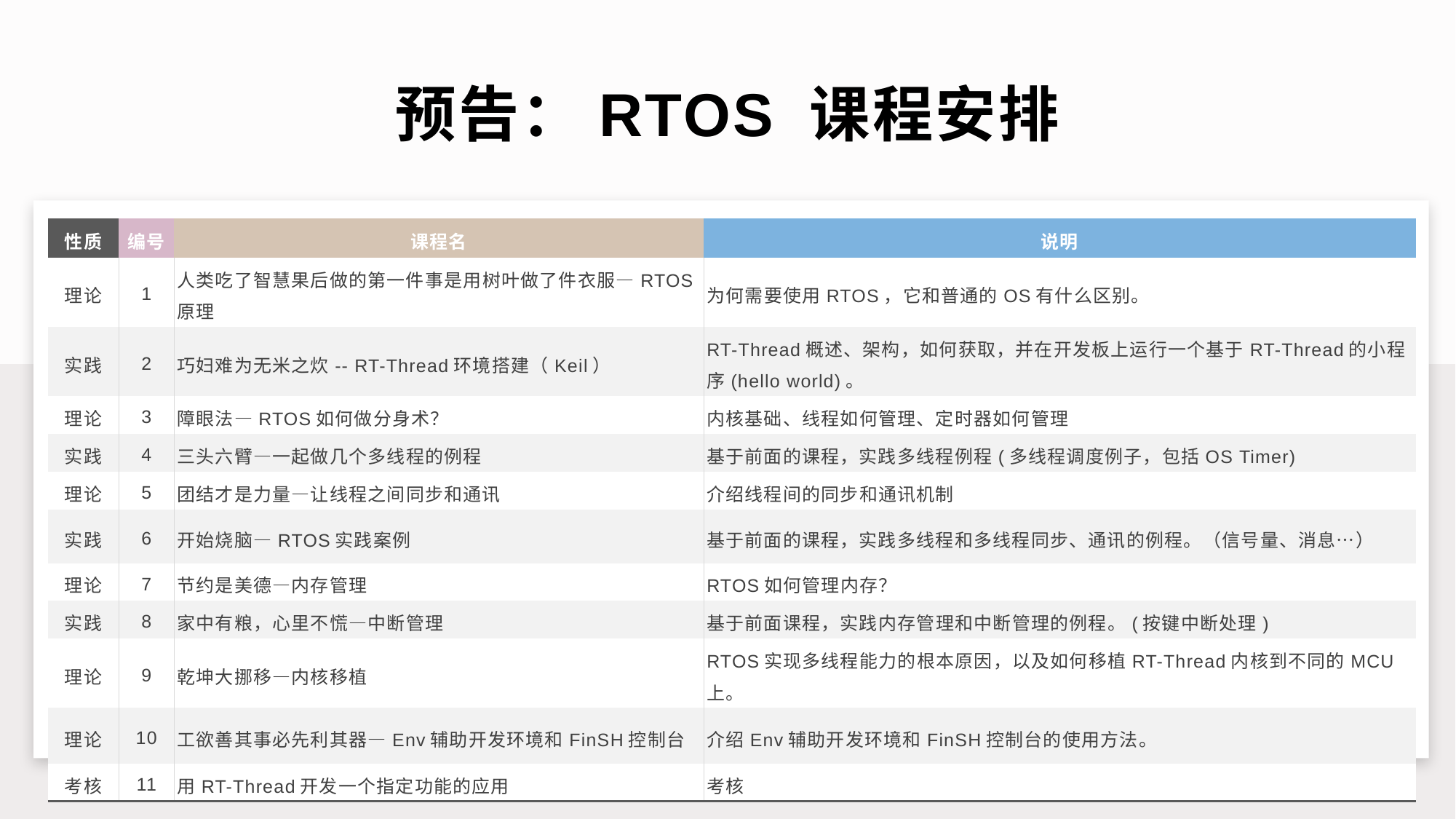

预告：RTOS 课程安排
2
| 性质 | 编号 | 课程名 | 说明 |
| --- | --- | --- | --- |
| 理论 | 1 | 人类吃了智慧果后做的第一件事是用树叶做了件衣服—RTOS原理 | 为何需要使用RTOS，它和普通的OS有什么区别。 |
| 实践 | 2 | 巧妇难为无米之炊-- RT-Thread环境搭建（Keil） | RT-Thread概述、架构，如何获取，并在开发板上运行一个基于RT-Thread的小程序(hello world)。 |
| 理论 | 3 | 障眼法—RTOS如何做分身术？ | 内核基础、线程如何管理、定时器如何管理 |
| 实践 | 4 | 三头六臂—一起做几个多线程的例程 | 基于前面的课程，实践多线程例程(多线程调度例子，包括OS Timer) |
| 理论 | 5 | 团结才是力量—让线程之间同步和通讯 | 介绍线程间的同步和通讯机制 |
| 实践 | 6 | 开始烧脑—RTOS实践案例 | 基于前面的课程，实践多线程和多线程同步、通讯的例程。（信号量、消息…） |
| 理论 | 7 | 节约是美德—内存管理 | RTOS如何管理内存？ |
| 实践 | 8 | 家中有粮，心里不慌—中断管理 | 基于前面课程，实践内存管理和中断管理的例程。(按键中断处理) |
| 理论 | 9 | 乾坤大挪移—内核移植 | RTOS实现多线程能力的根本原因，以及如何移植RT-Thread内核到不同的MCU上。 |
| 理论 | 10 | 工欲善其事必先利其器—Env辅助开发环境和FinSH控制台 | 介绍Env辅助开发环境和FinSH控制台的使用方法。 |
| 考核 | 11 | 用RT-Thread开发一个指定功能的应用 | 考核 |